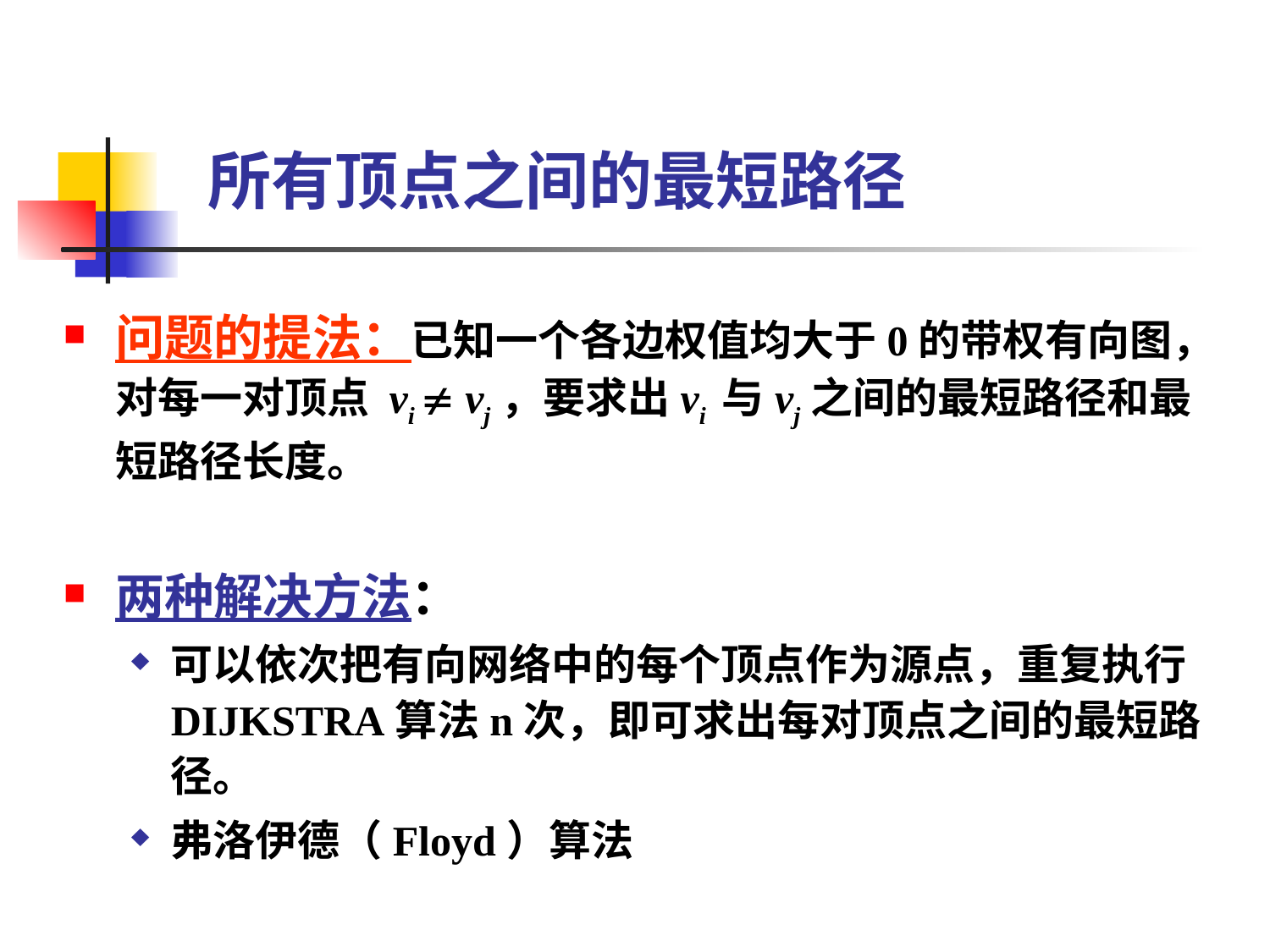

所有顶点之间的最短路径
问题的提法：已知一个各边权值均大于0的带权有向图，对每一对顶点 vi ≠ vj，要求出vi 与vj之间的最短路径和最短路径长度。

两种解决方法：
可以依次把有向网络中的每个顶点作为源点，重复执行DIJKSTRA算法n次，即可求出每对顶点之间的最短路径。
弗洛伊德（Floyd）算法